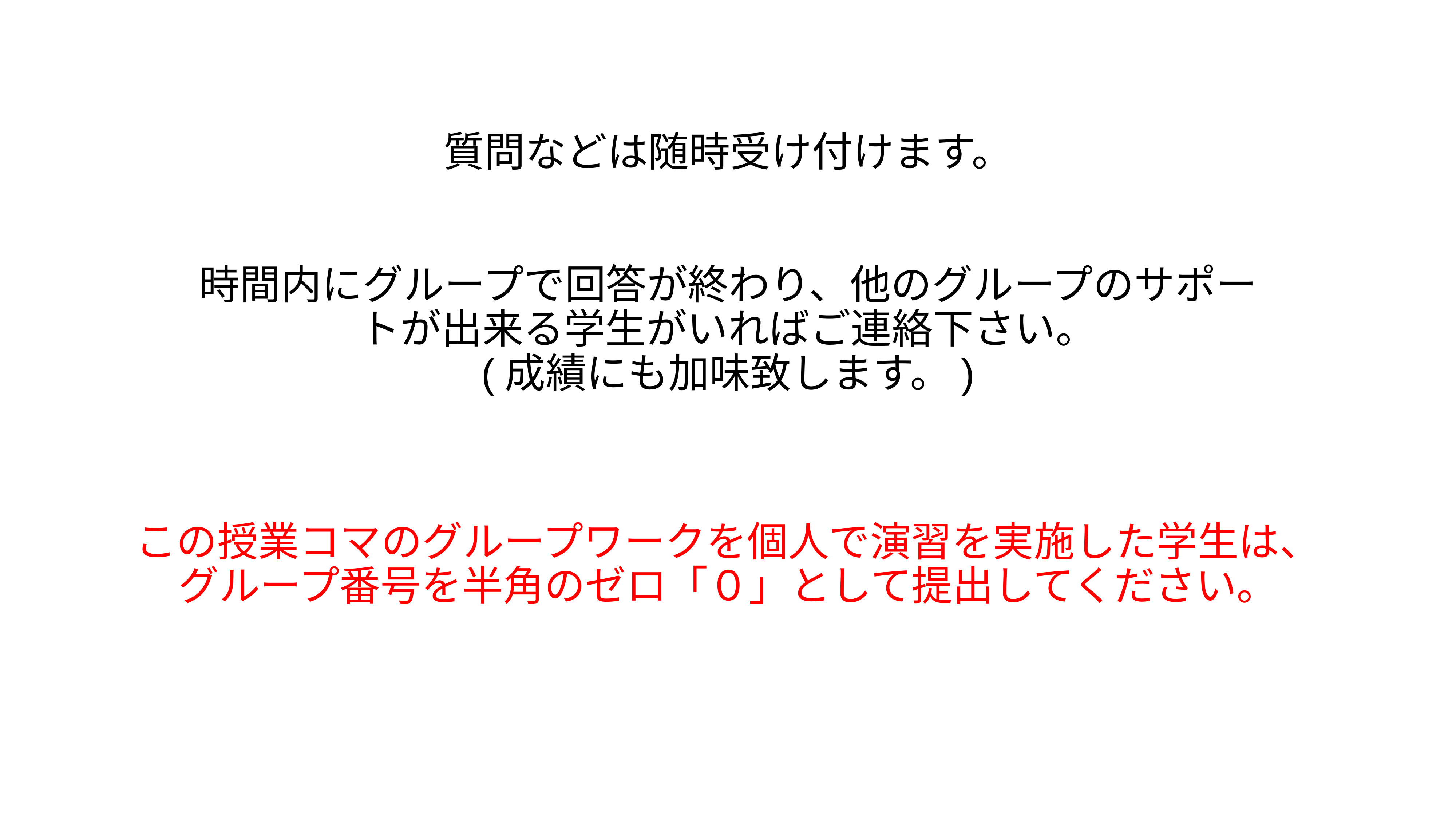

質問などは随時受け付けます。

時間内にグループで回答が終わり、他のグループのサポートが出来る学生がいればご連絡下さい。
(成績にも加味致します。)

この授業コマのグループワークを個人で演習を実施した学生は、グループ番号を半角のゼロ「０」として提出してください。